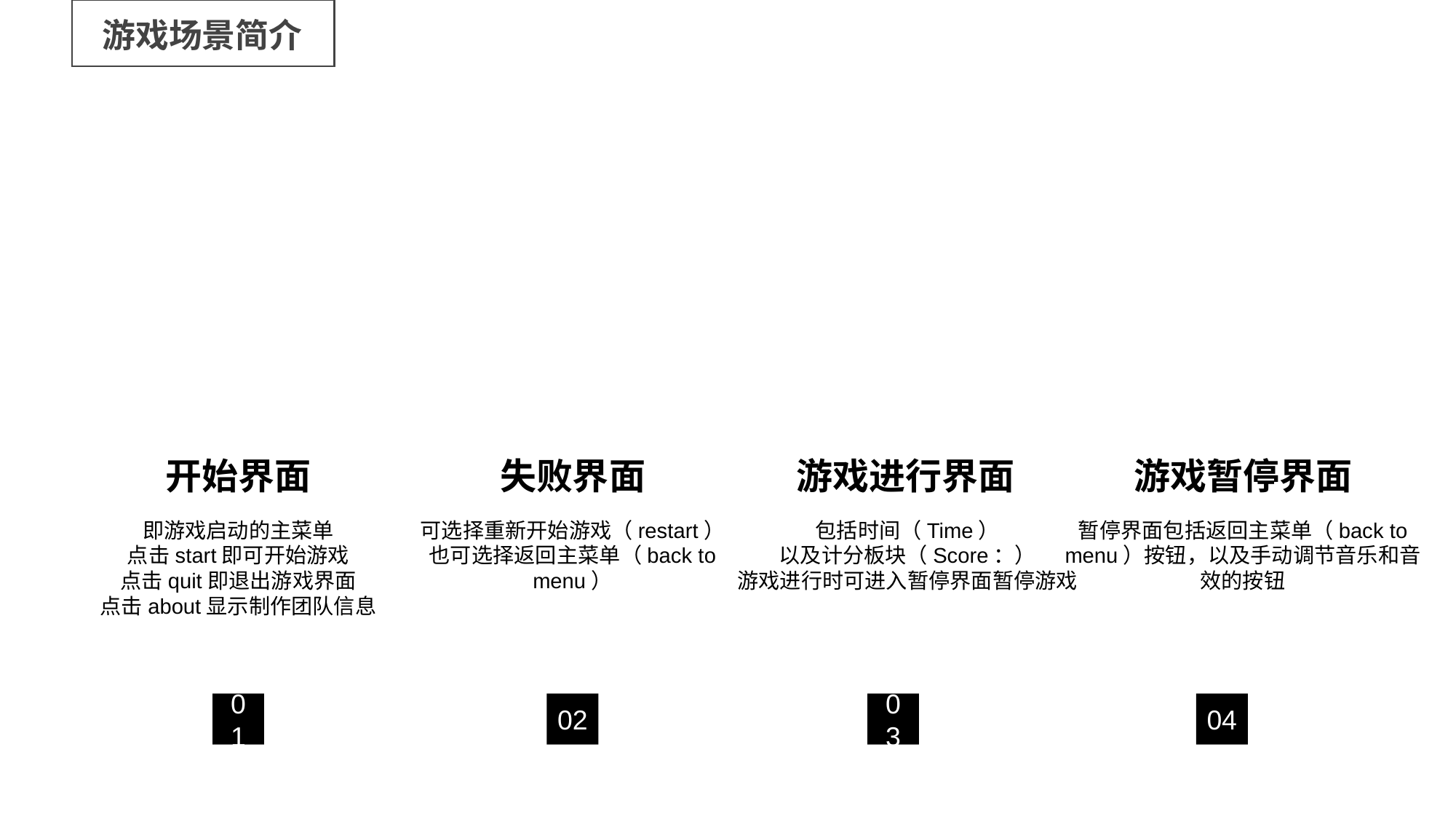

游戏场景简介
开始界面
失败界面
游戏进行界面
游戏暂停界面
即游戏启动的主菜单
点击start即可开始游戏
点击quit即退出游戏界面
点击about显示制作团队信息
可选择重新开始游戏（restart）
也可选择返回主菜单（back to menu）
包括时间（Time）
以及计分板块（Score：）
游戏进行时可进入暂停界面暂停游戏

暂停界面包括返回主菜单（back to menu）按钮，以及手动调节音乐和音效的按钮
01
02
03
04